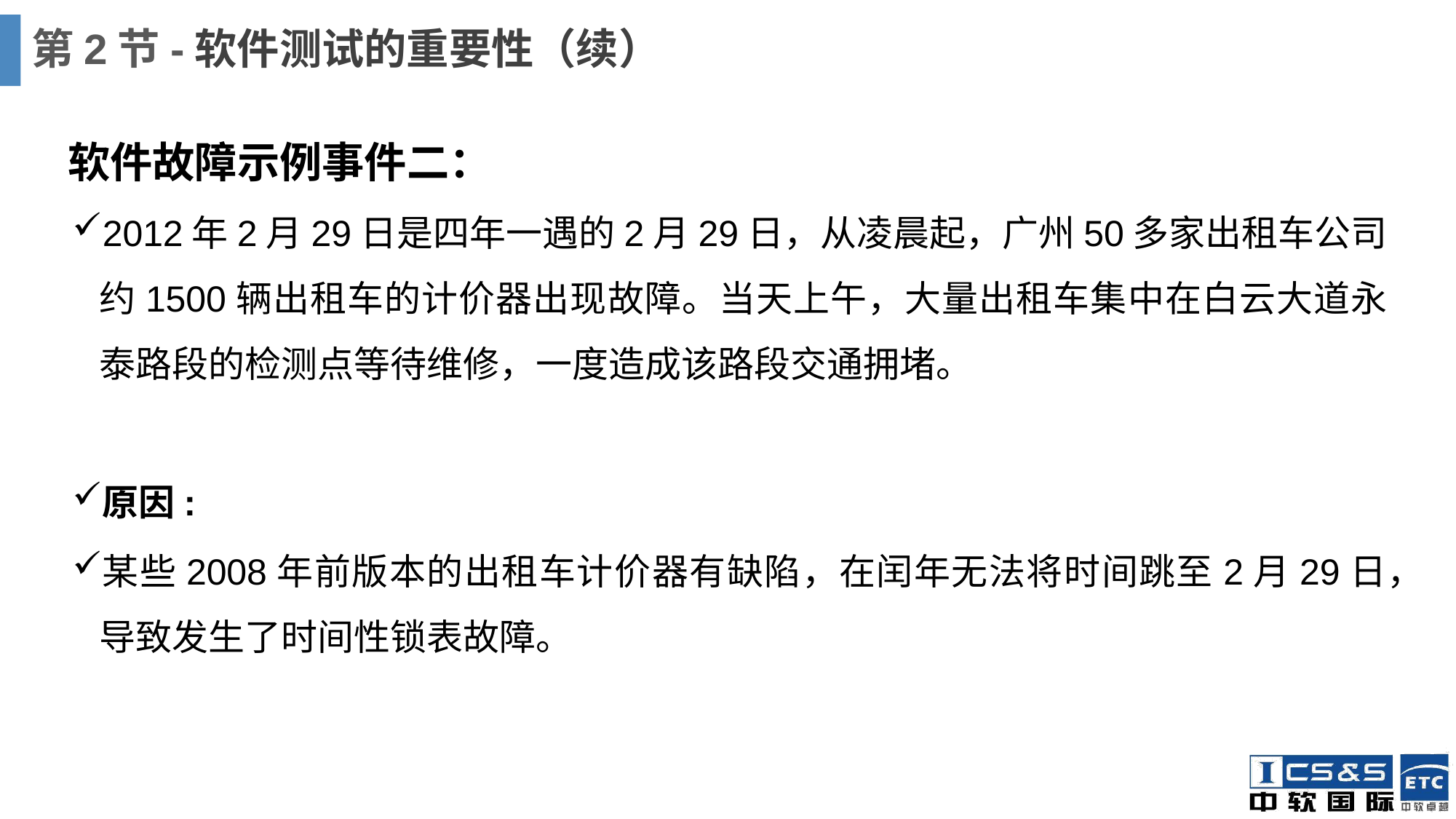

# 第2节-软件测试的重要性（续）
软件故障示例事件二：
2012年2月29日是四年一遇的2月29日，从凌晨起，广州50多家出租车公司约1500辆出租车的计价器出现故障。当天上午，大量出租车集中在白云大道永泰路段的检测点等待维修，一度造成该路段交通拥堵。

原因:
某些2008年前版本的出租车计价器有缺陷，在闰年无法将时间跳至2月29日，导致发生了时间性锁表故障。